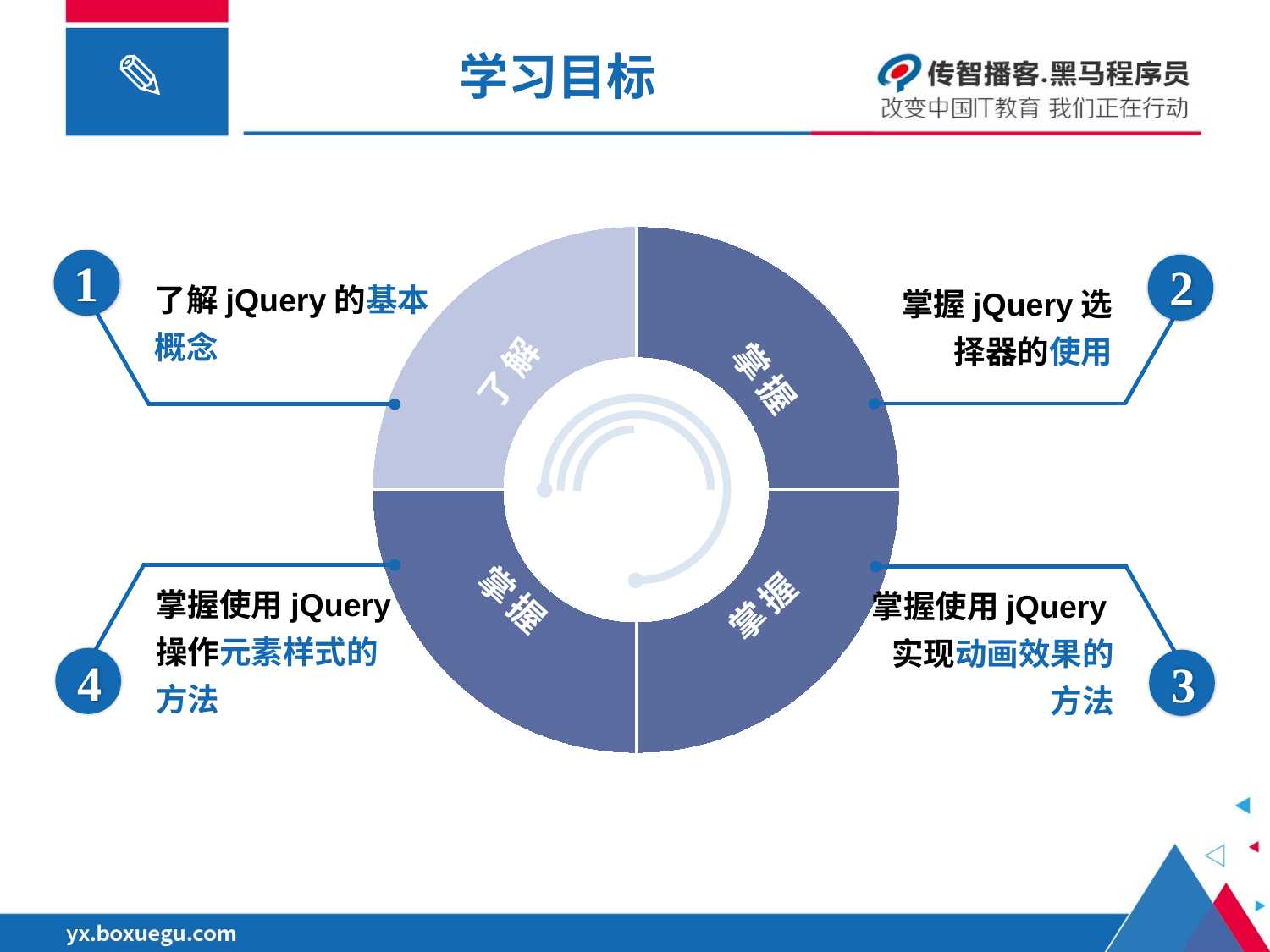

# 学习目标

### Chart

| Category | 销售额 |
|---|---|
| 熟悉知识 | 2.0 |
| 熟悉知识 | 2.0 |
| 熟悉知识 | 2.0 |
| 熟悉知识 | 2.0 |
了解
掌握

掌握
1

了解jQuery的基本概念
2

掌握jQuery选择器的使用
掌握使用jQuery操作元素样式的方法
4

掌握使用jQuery实现动画效果的方法
3